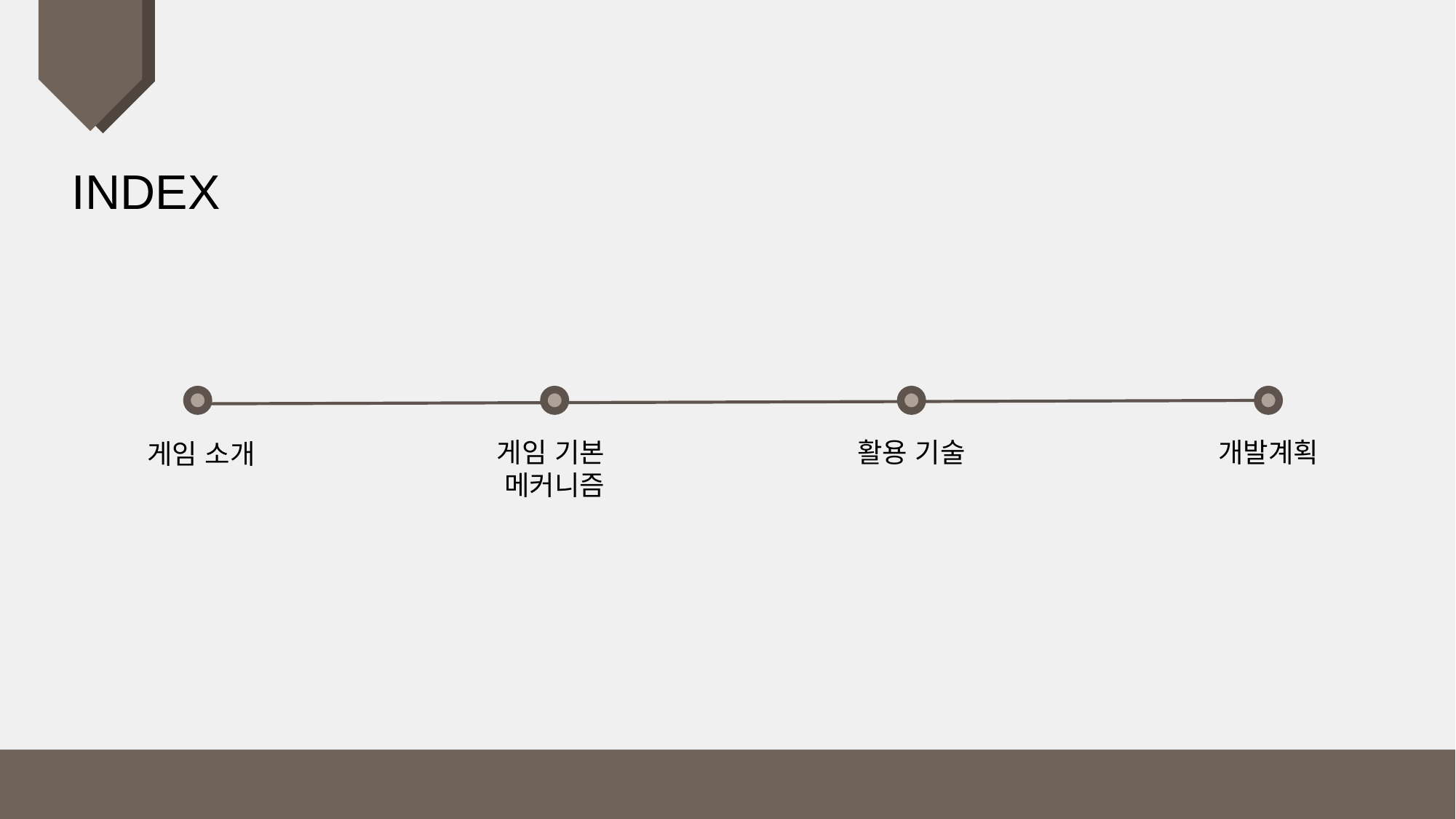

INDEX

게임 기본
메커니즘
활용 기술
개발계획
게임 소개